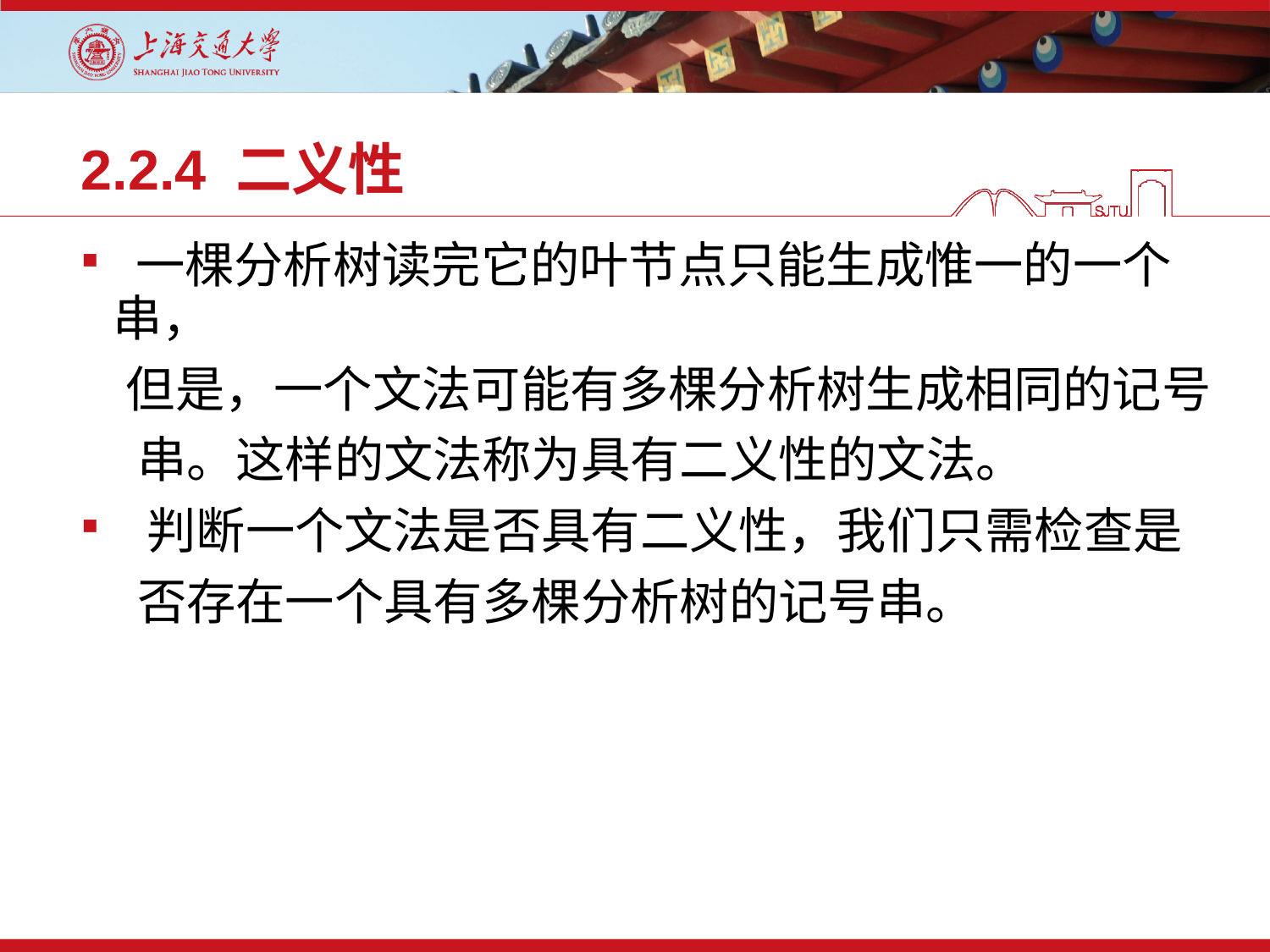

# 2.2.4 二义性
 一棵分析树读完它的叶节点只能生成惟一的一个串，
   但是，一个文法可能有多棵分析树生成相同的记号
    串。这样的文法称为具有二义性的文法。
  判断一个文法是否具有二义性，我们只需检查是
    否存在一个具有多棵分析树的记号串。